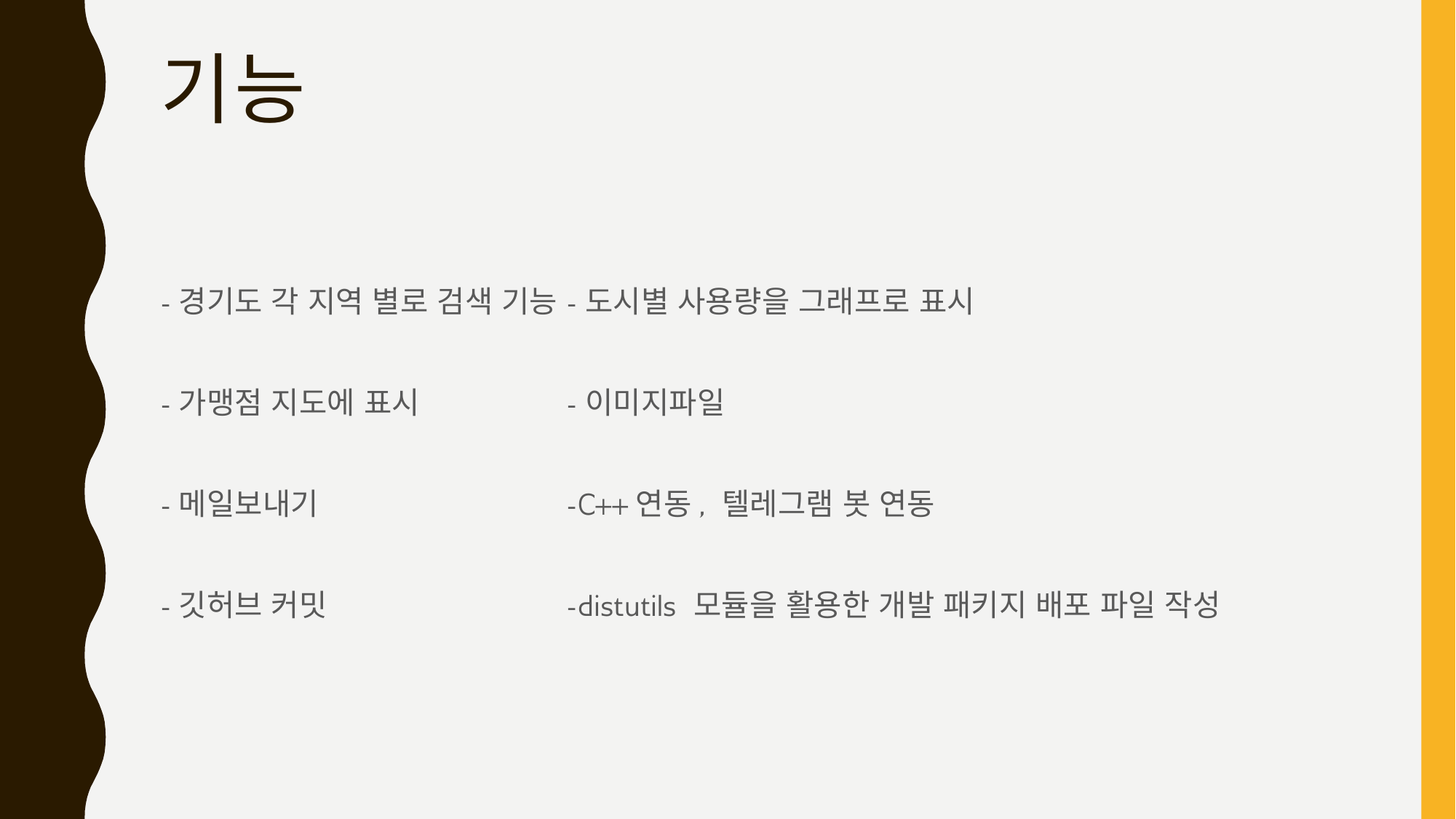

# 기능
-경기도 각 지역 별로 검색 기능

-가맹점 지도에 표시

-메일보내기

-깃허브 커밋
-도시별 사용량을 그래프로 표시

-이미지파일

-C++연동, 텔레그램 봇 연동

-distutils 모듈을 활용한 개발 패키지 배포 파일 작성